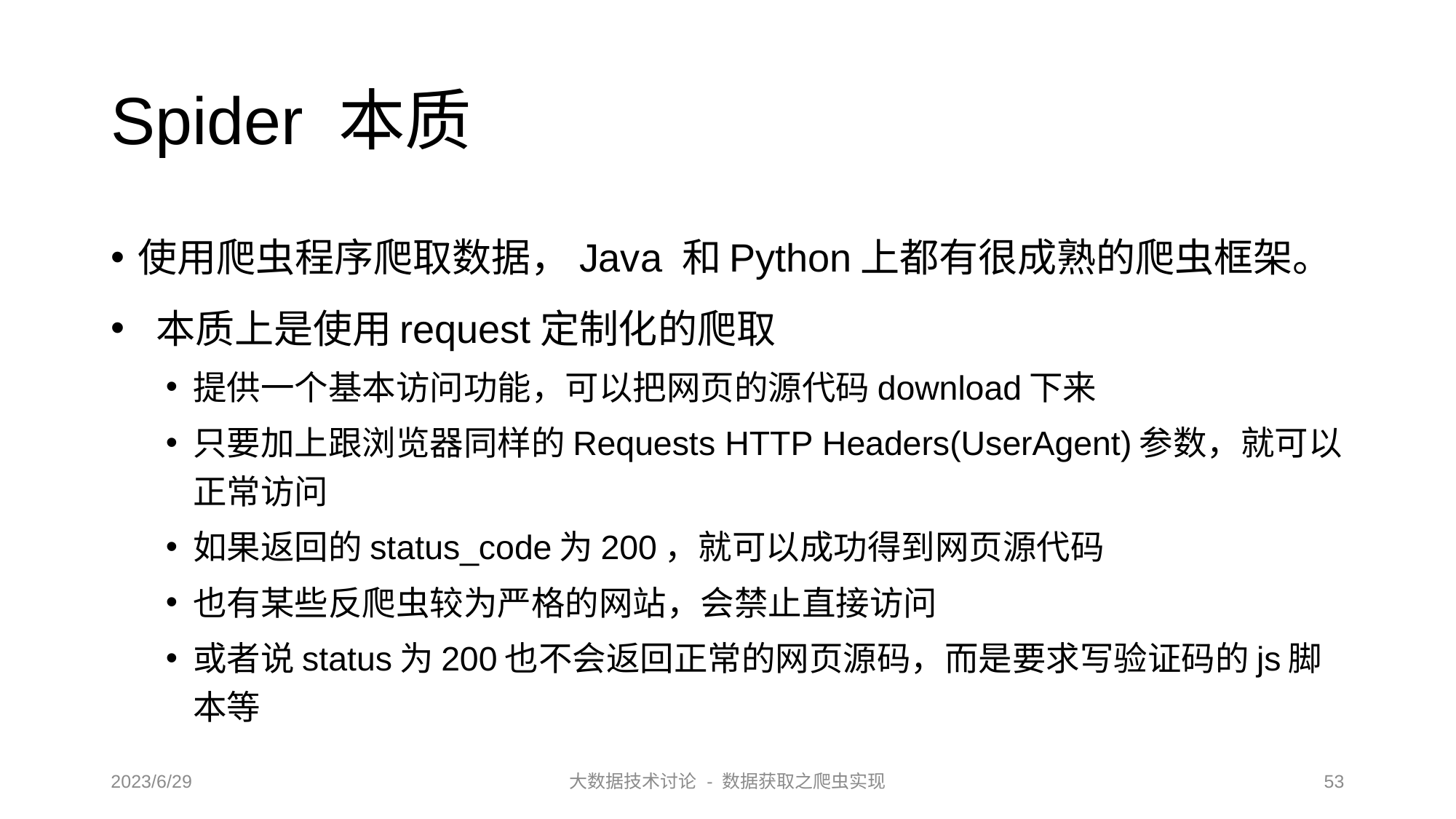

# Spider 本质
使用爬虫程序爬取数据，Java 和Python上都有很成熟的爬虫框架。
 本质上是使用request定制化的爬取
提供一个基本访问功能，可以把网页的源代码download下来
只要加上跟浏览器同样的Requests HTTP Headers(UserAgent)参数，就可以正常访问
如果返回的status_code为200，就可以成功得到网页源代码
也有某些反爬虫较为严格的网站，会禁止直接访问
或者说status为200也不会返回正常的网页源码，而是要求写验证码的js脚本等

2023/6/29
大数据技术讨论 - 数据获取之爬虫实现
53